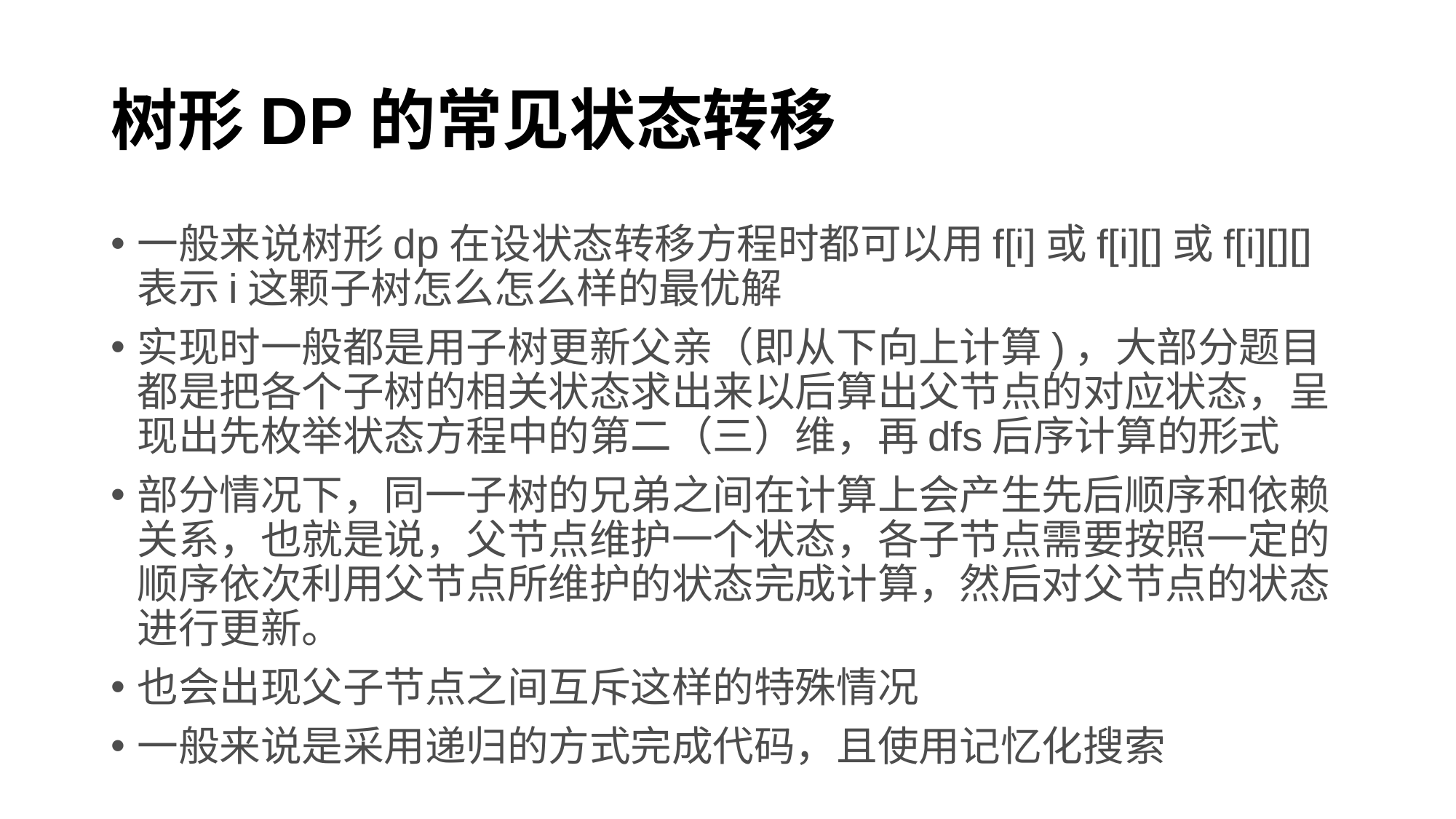

# 树形DP的常见状态转移
一般来说树形dp在设状态转移方程时都可以用f[i]或f[i][]或f[i][][]表示i这颗子树怎么怎么样的最优解
实现时一般都是用子树更新父亲（即从下向上计算)，大部分题目都是把各个子树的相关状态求出来以后算出父节点的对应状态，呈现出先枚举状态方程中的第二（三）维，再dfs后序计算的形式
部分情况下，同一子树的兄弟之间在计算上会产生先后顺序和依赖关系，也就是说，父节点维护一个状态，各子节点需要按照一定的顺序依次利用父节点所维护的状态完成计算，然后对父节点的状态进行更新。
也会出现父子节点之间互斥这样的特殊情况
一般来说是采用递归的方式完成代码，且使用记忆化搜索